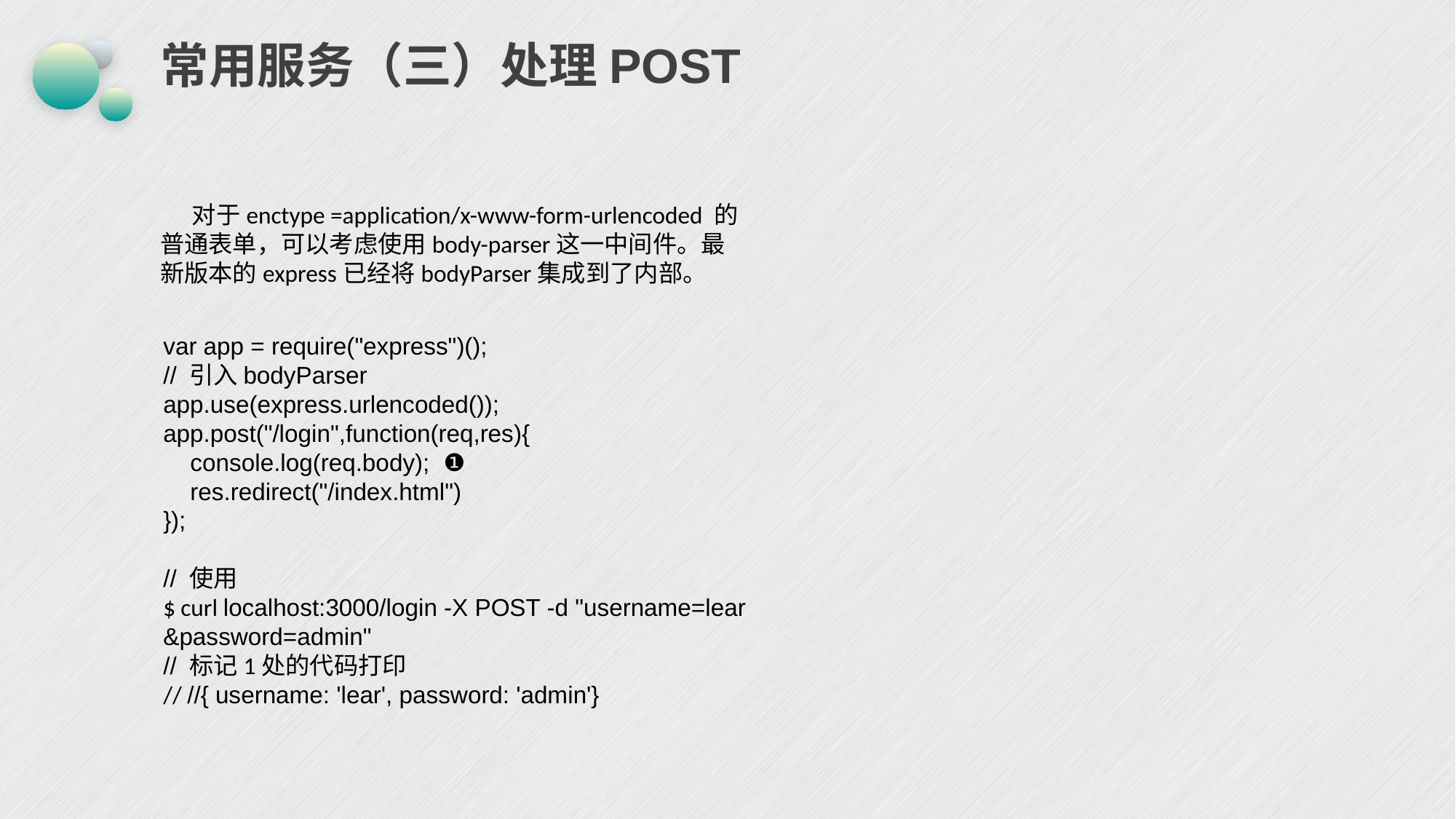

# 常用服务（三）处理POST

对于enctype =application/x-www-form-urlencoded 的普通表单，可以考虑使用body-parser这一中间件。最新版本的express已经将bodyParser集成到了内部。
var app = require("express")();// 引入bodyParserapp.use(express.urlencoded());app.post("/login",function(req,res){    console.log(req.body);  ❶    res.redirect("/index.html")}); // 使用$ curl localhost:3000/login -X POST -d "username=lear &password=admin"// 标记1处的代码打印// //{ username: 'lear', password: 'admin'}